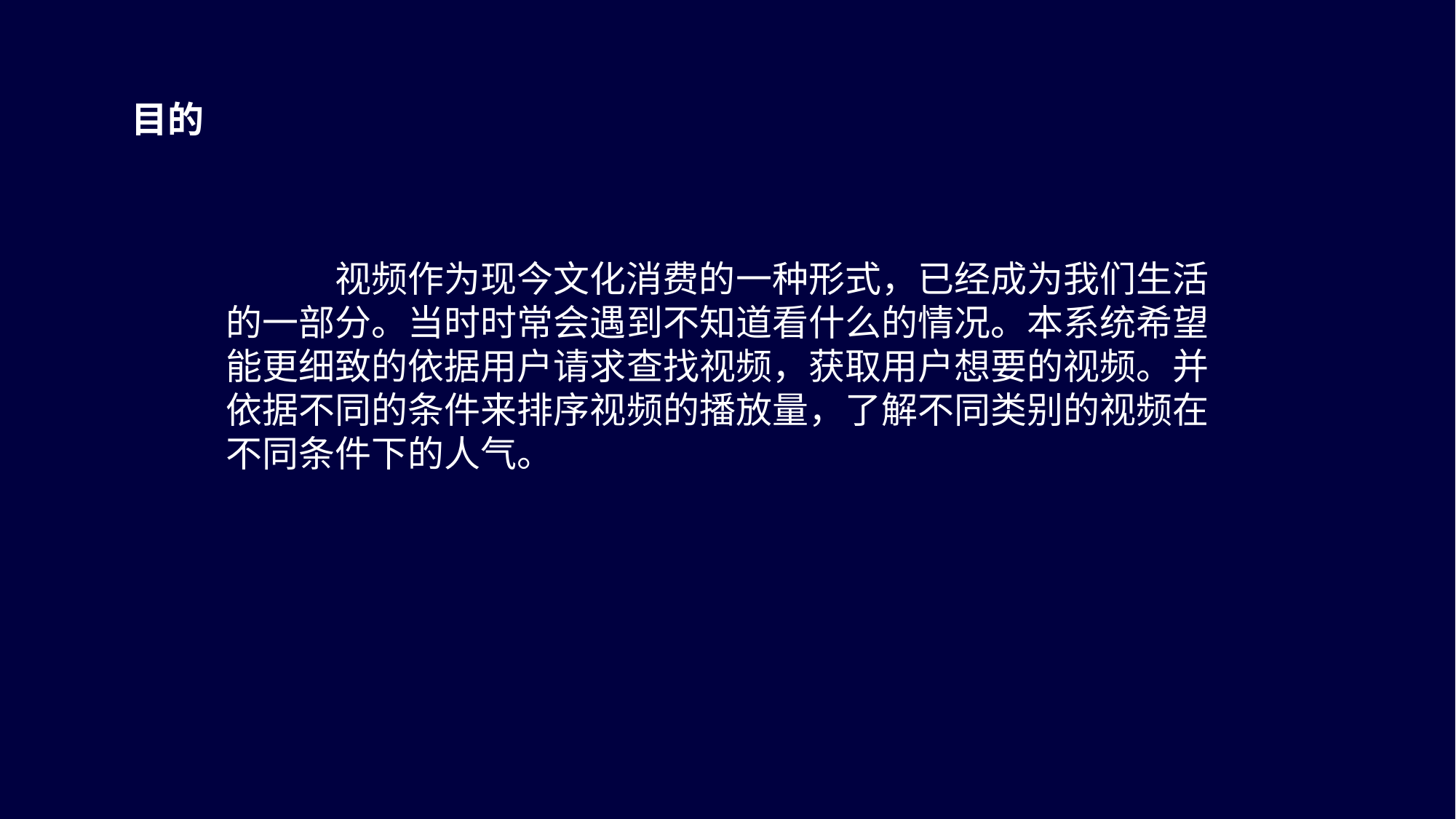

目的
	视频作为现今文化消费的一种形式，已经成为我们生活的一部分。当时时常会遇到不知道看什么的情况。本系统希望能更细致的依据用户请求查找视频，获取用户想要的视频。并依据不同的条件来排序视频的播放量，了解不同类别的视频在不同条件下的人气。